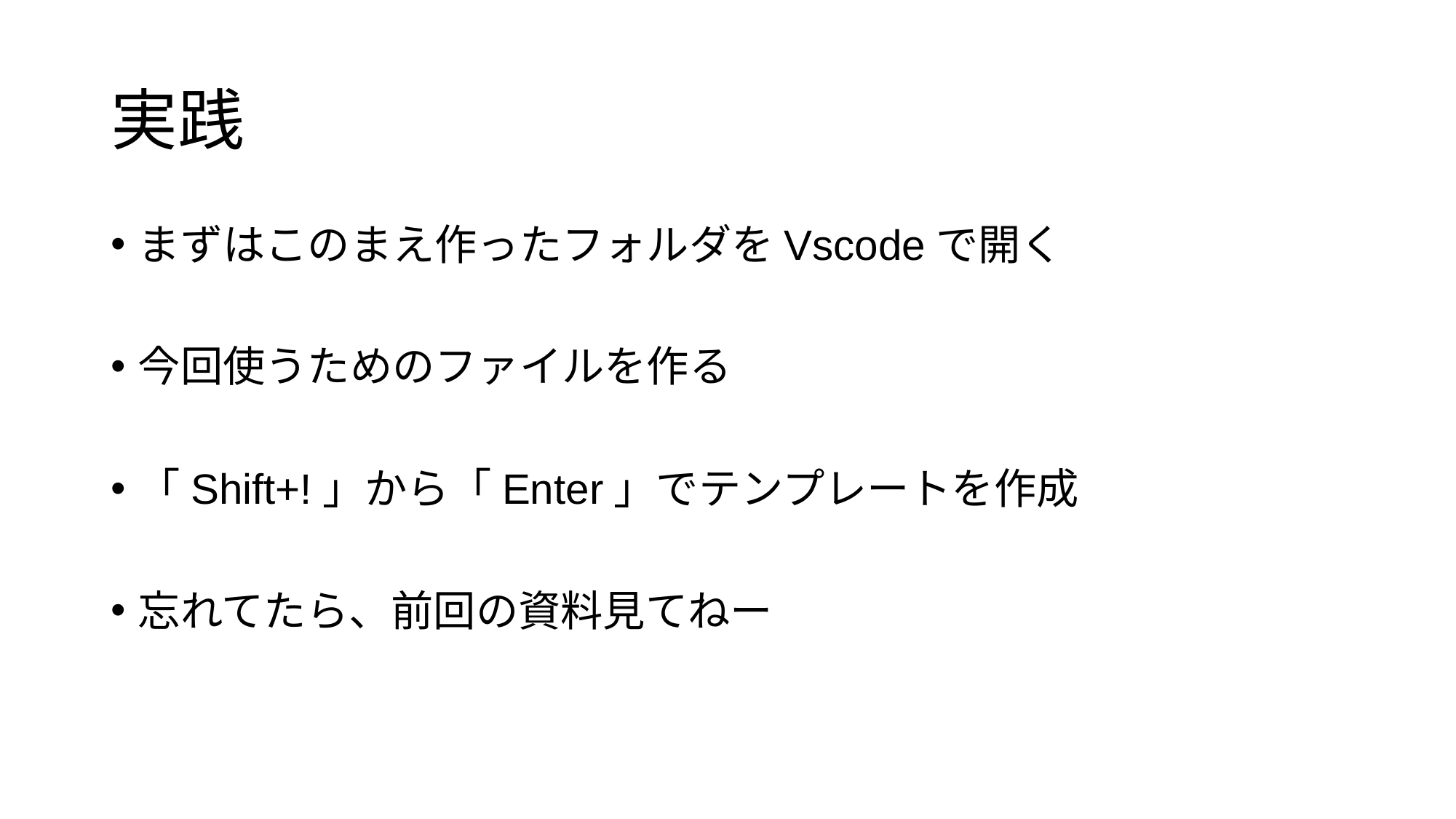

# 実践
まずはこのまえ作ったフォルダをVscodeで開く

今回使うためのファイルを作る

「Shift+!」から「Enter」でテンプレートを作成

忘れてたら、前回の資料見てねー